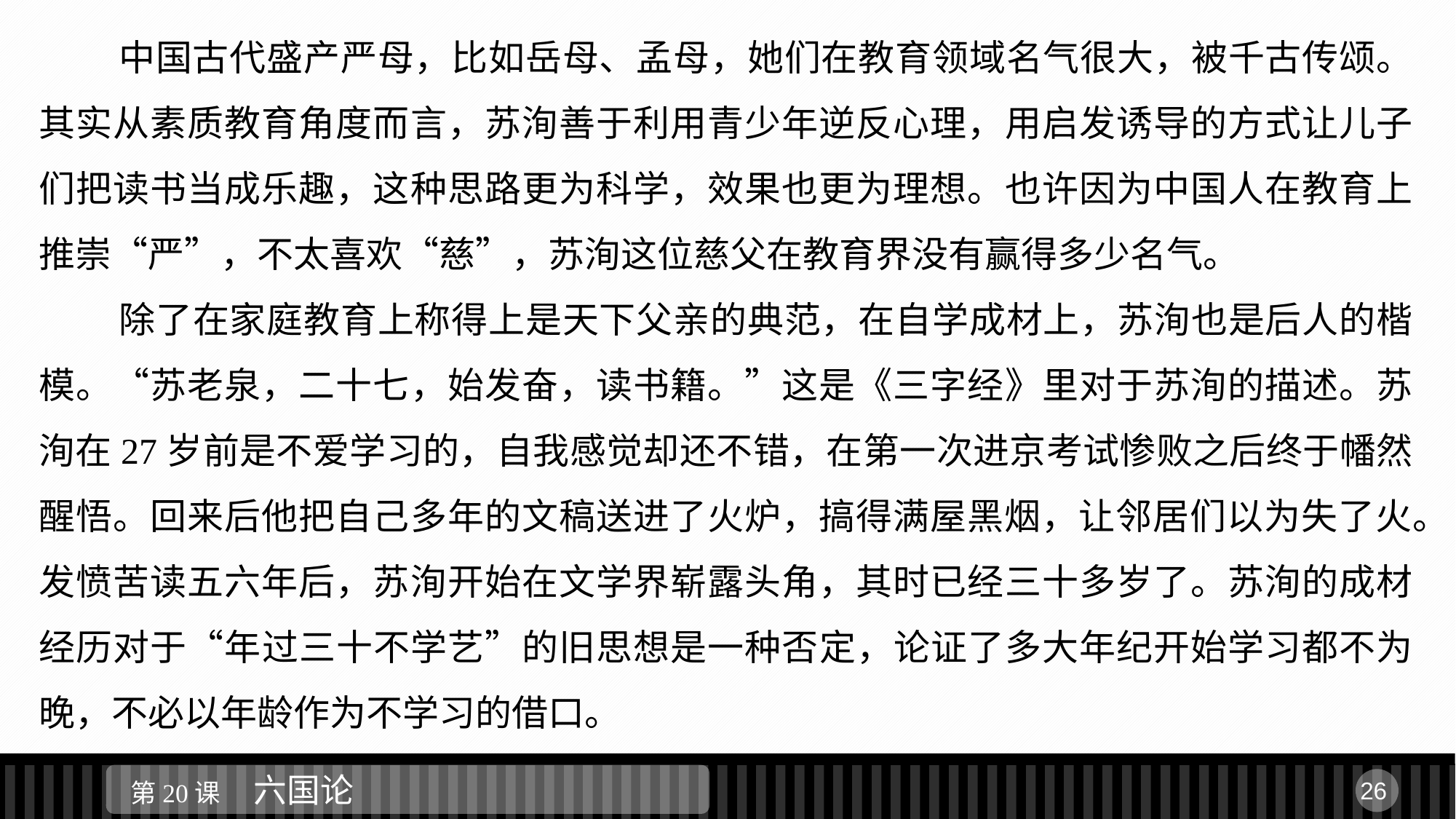

中国古代盛产严母，比如岳母、孟母，她们在教育领域名气很大，被千古传颂。其实从素质教育角度而言，苏洵善于利用青少年逆反心理，用启发诱导的方式让儿子们把读书当成乐趣，这种思路更为科学，效果也更为理想。也许因为中国人在教育上推崇“严”，不太喜欢“慈”，苏洵这位慈父在教育界没有赢得多少名气。
        除了在家庭教育上称得上是天下父亲的典范，在自学成材上，苏洵也是后人的楷模。“苏老泉，二十七，始发奋，读书籍。”这是《三字经》里对于苏洵的描述。苏洵在27岁前是不爱学习的，自我感觉却还不错，在第一次进京考试惨败之后终于幡然醒悟。回来后他把自己多年的文稿送进了火炉，搞得满屋黑烟，让邻居们以为失了火。发愤苦读五六年后，苏洵开始在文学界崭露头角，其时已经三十多岁了。苏洵的成材经历对于“年过三十不学艺”的旧思想是一种否定，论证了多大年纪开始学习都不为晚，不必以年龄作为不学习的借口。